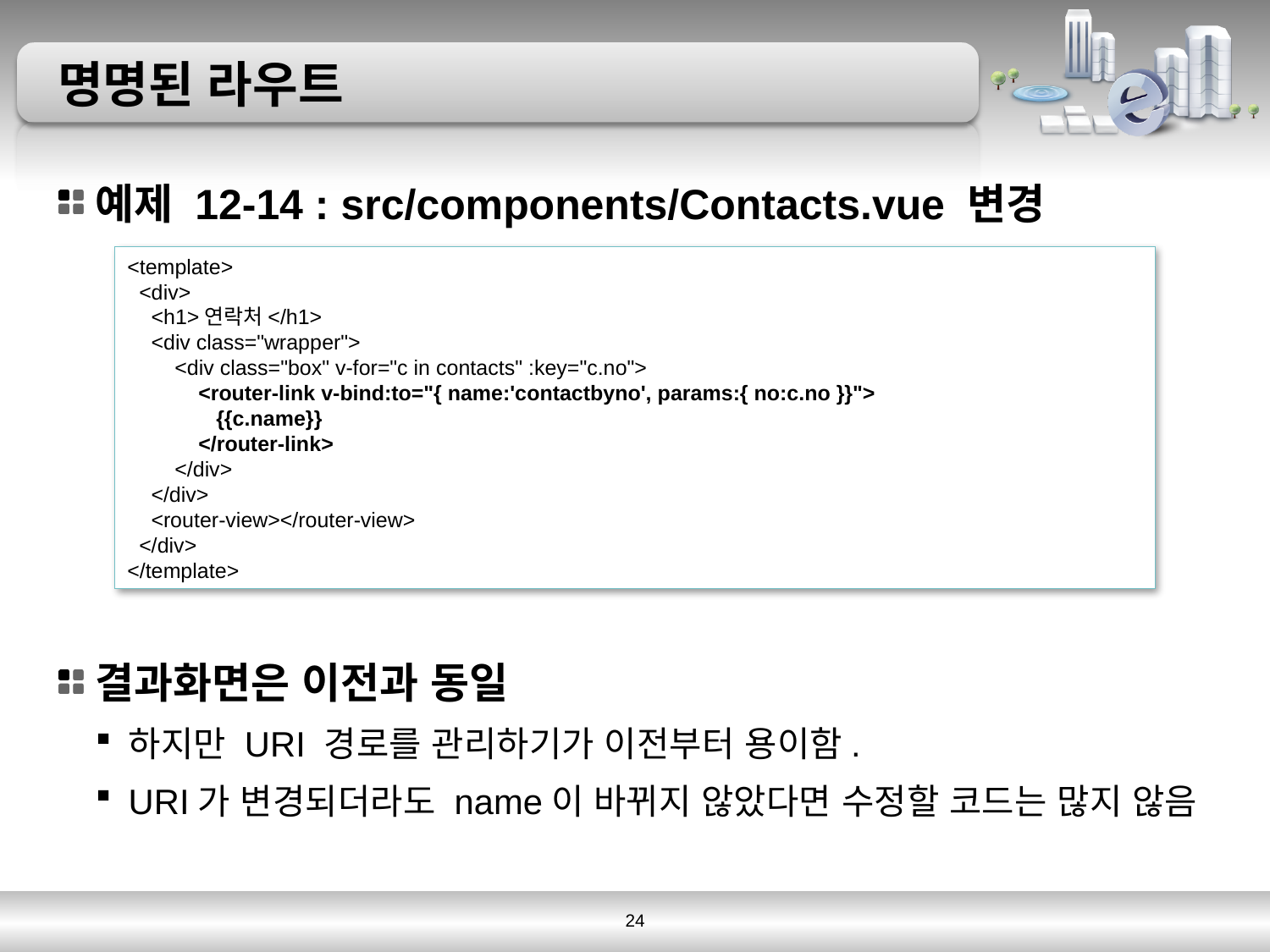

# 명명된 라우트
예제 12-14 : src/components/Contacts.vue 변경

결과화면은 이전과 동일
하지만 URI 경로를 관리하기가 이전부터 용이함.
URI가 변경되더라도 name이 바뀌지 않았다면 수정할 코드는 많지 않음

<template>
  <div>
    <h1>연락처</h1>
    <div class="wrapper">
        <div class="box" v-for="c in contacts" :key="c.no">
            <router-link v-bind:to="{ name:'contactbyno', params:{ no:c.no }}">
               {{c.name}}
            </router-link>
        </div>
    </div>
    <router-view></router-view>
  </div>
</template>